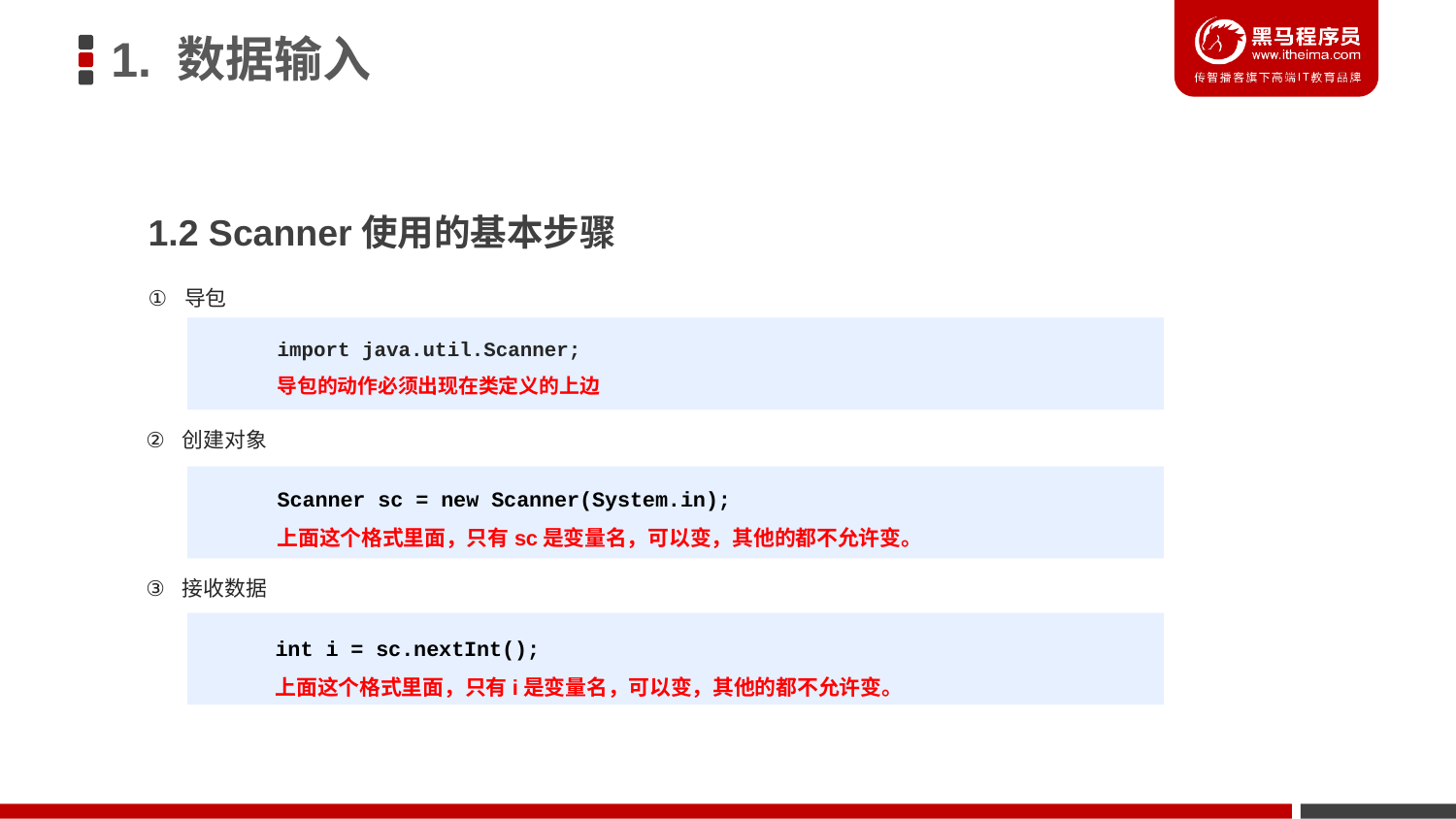

1. 数据输入
1.2 Scanner使用的基本步骤
导包

import java.util.Scanner;
导包的动作必须出现在类定义的上边
创建对象

Scanner sc = new Scanner(System.in);
上面这个格式里面，只有sc是变量名，可以变，其他的都不允许变。
接收数据

int i = sc.nextInt();
上面这个格式里面，只有i是变量名，可以变，其他的都不允许变。